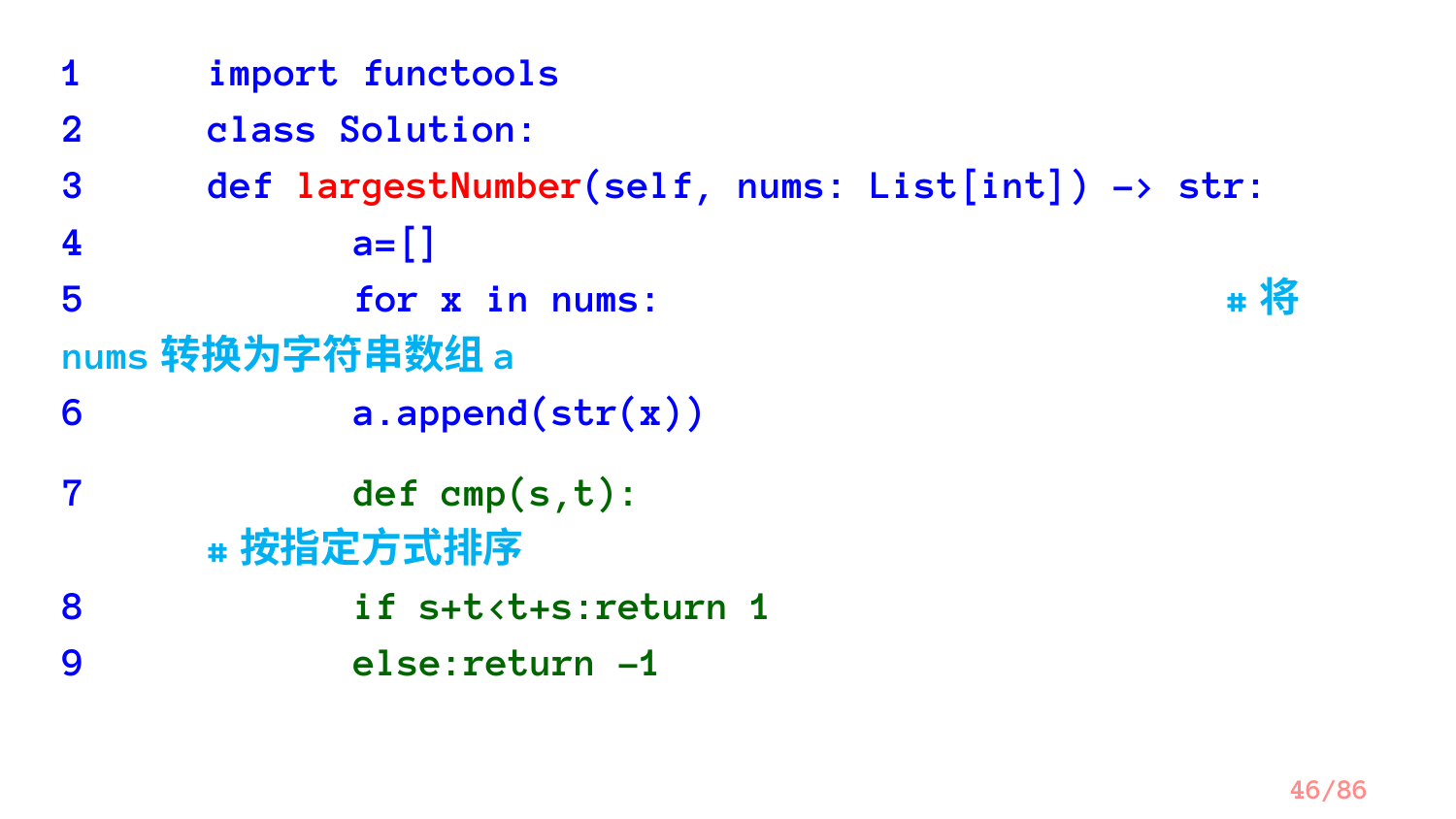

1	import functools
2	class Solution:
3  	def largestNumber(self, nums: List[int]) -> str:
4    		a=[]
5      	for x in nums:     				#将nums转换为字符串数组a
6       	a.append(str(x))
7      	def cmp(s,t):  						#按指定方式排序
8         	if s+t<t+s:return 1
9         	else:return -1
46/86